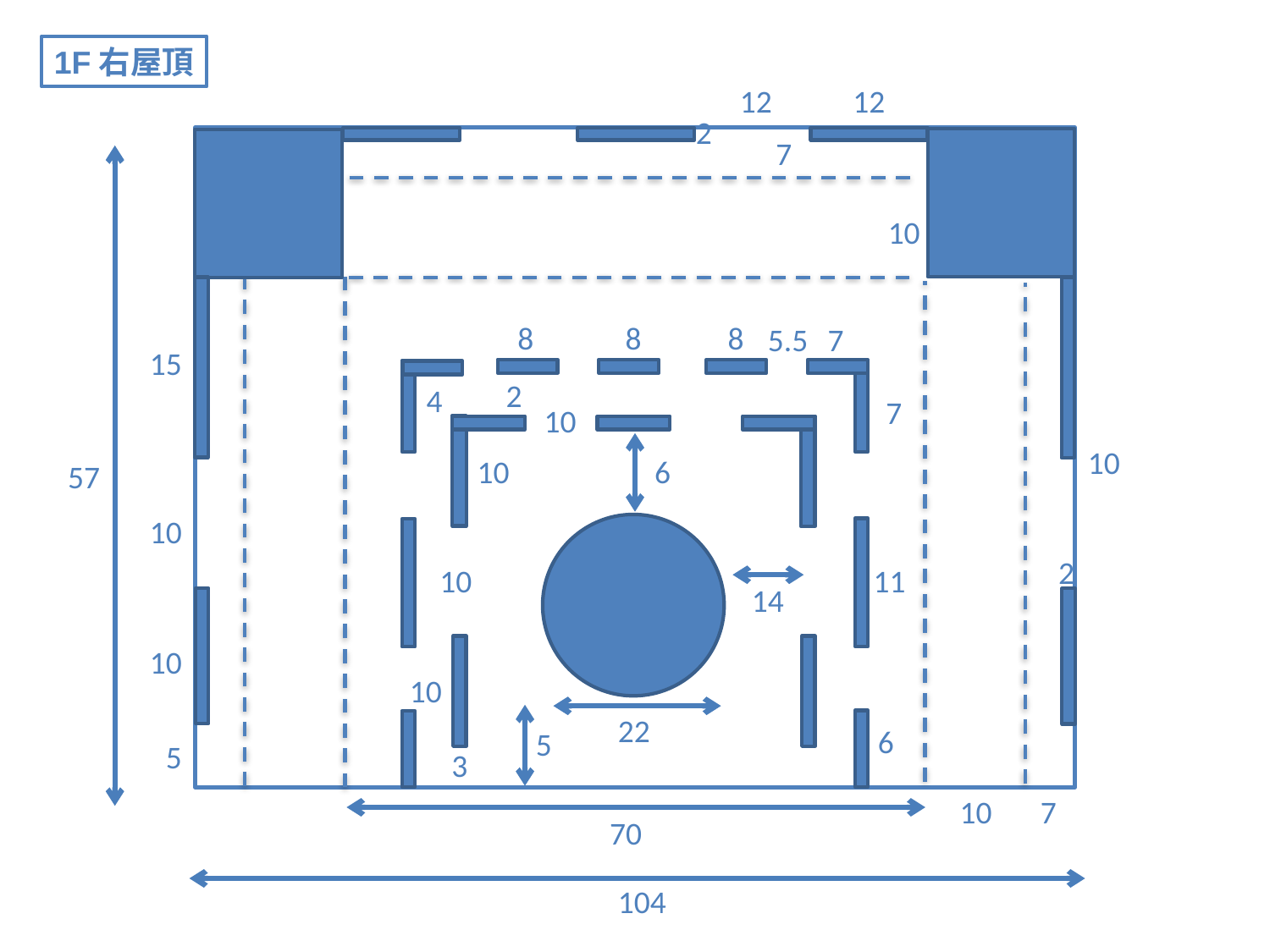

1F右屋頂
12
12
2

7

10

8
8
8
5.5
7
15

2
4
7
10

10
10
6
57
10

2
10
11
14

10
10
22

6
5
5
3
10
7
70
104